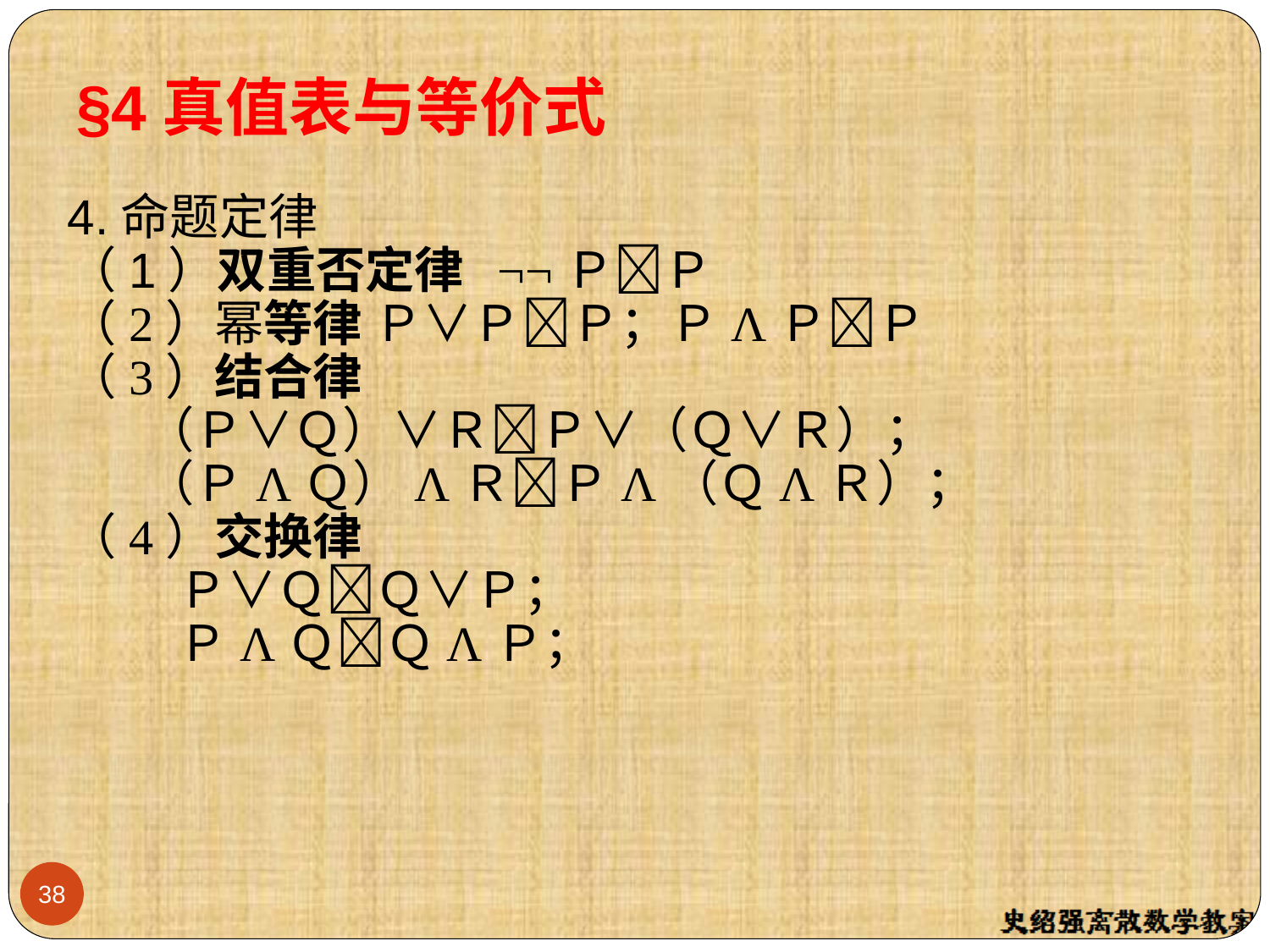

§4真值表与等价式
4.命题定律
（1）双重否定律  ¬¬Ｐ⇔Ｐ
（2）幂等律 Ｐ∨Ｐ⇔Ｐ；ＰΛＰ⇔Ｐ
（3）结合律
      （Ｐ∨Ｑ）∨Ｒ⇔Ｐ∨（Ｑ∨Ｒ）；
      （ＰΛＱ）ΛＲ⇔ＰΛ（ＱΛＲ）；
（4）交换律
         Ｐ∨Ｑ⇔Ｑ∨Ｐ；
         ＰΛＱ⇔ＱΛＰ；

38